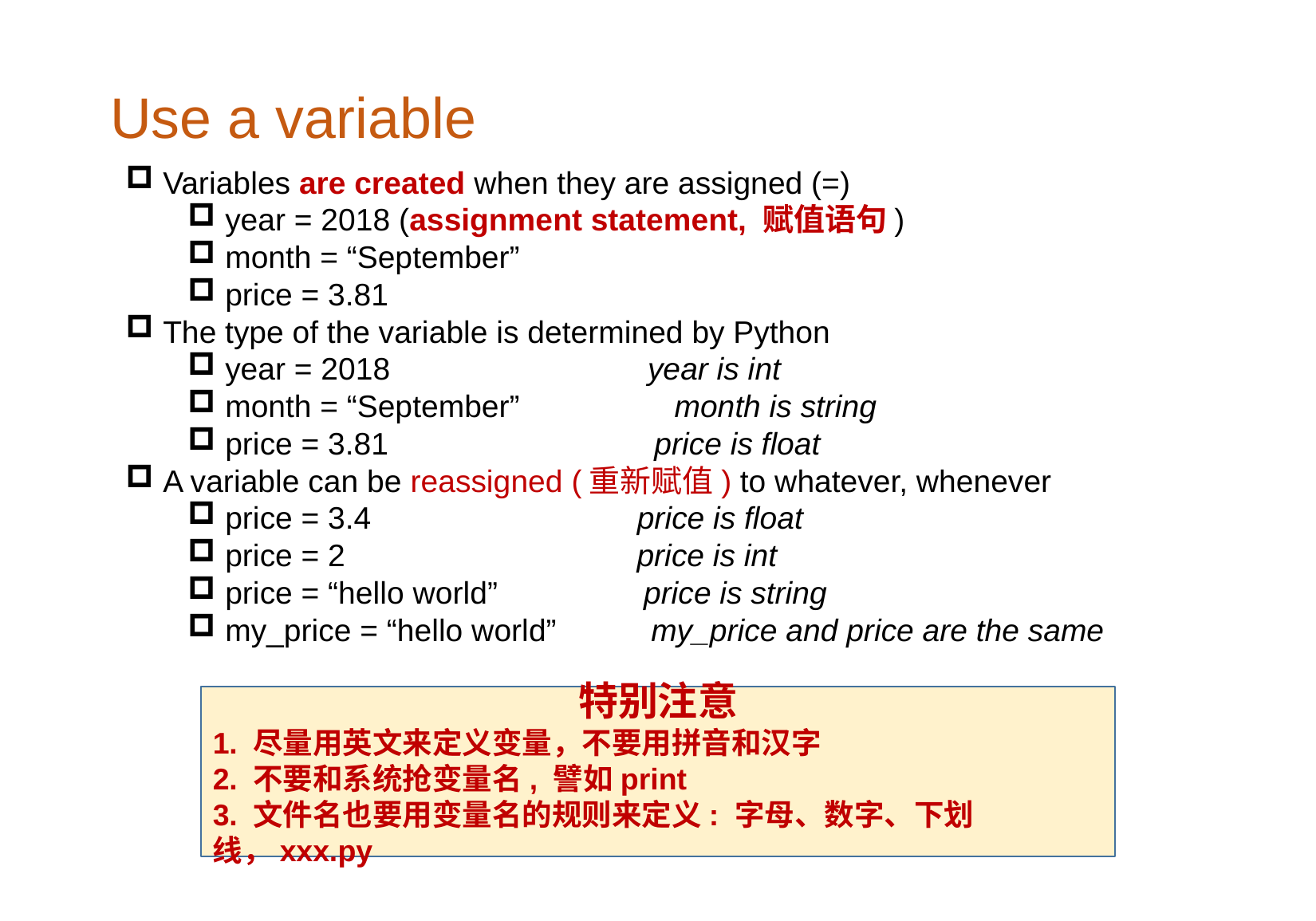

Use a variable
Variables are created when they are assigned (=)
year = 2018 (assignment statement, 赋值语句)
month = “September”
price = 3.81
The type of the variable is determined by Python
year = 2018                              year is int
month = “September”                  month is string
price = 3.81                               price is float
A variable can be reassigned (重新赋值) to whatever, whenever
price = 3.4                               price is float
price = 2                                  price is int
price = “hello world”                 price is string
my_price = “hello world”           my_price and price are the same
特别注意
1. 尽量用英文来定义变量，不要用拼音和汉字
2. 不要和系统抢变量名, 譬如print
3. 文件名也要用变量名的规则来定义: 字母、数字、下划线，xxx.py